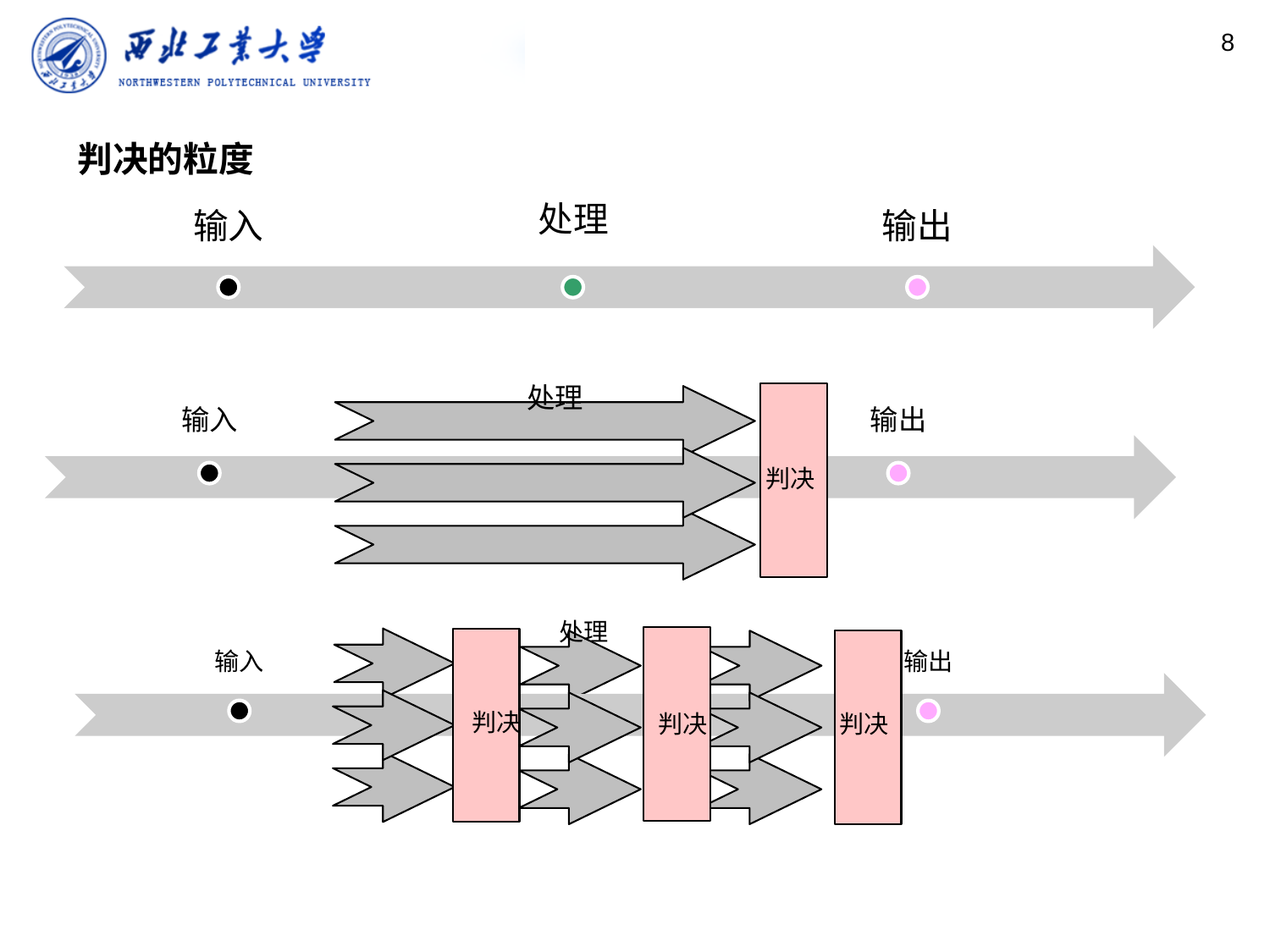

8
# 判决的粒度
输入
处理
输出
输入
处理
输出

判决

输入
处理
输出

判决
判决
判决